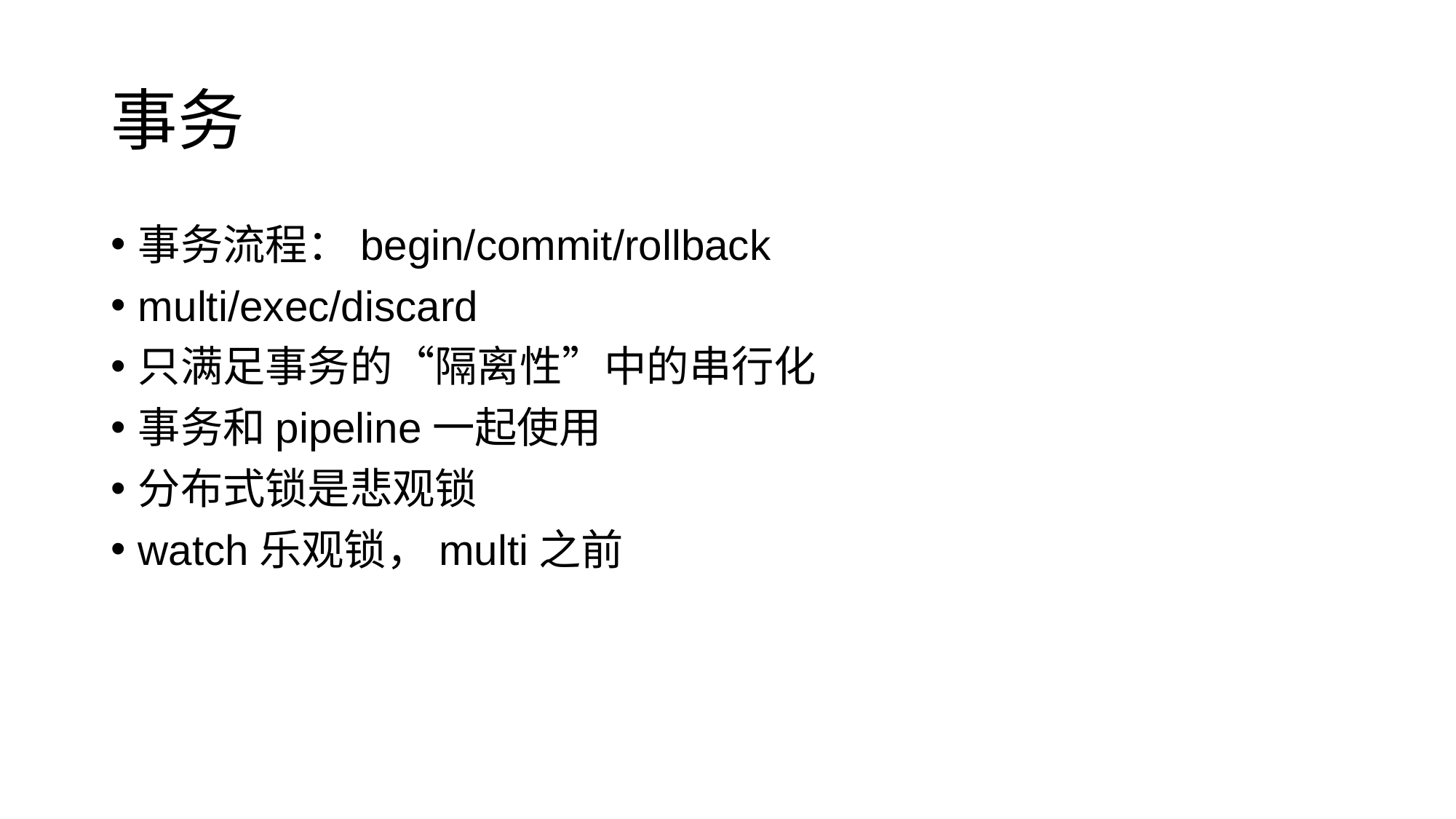

# 事务
事务流程：begin/commit/rollback
multi/exec/discard
只满足事务的“隔离性”中的串行化
事务和pipeline一起使用
分布式锁是悲观锁
watch乐观锁，multi之前